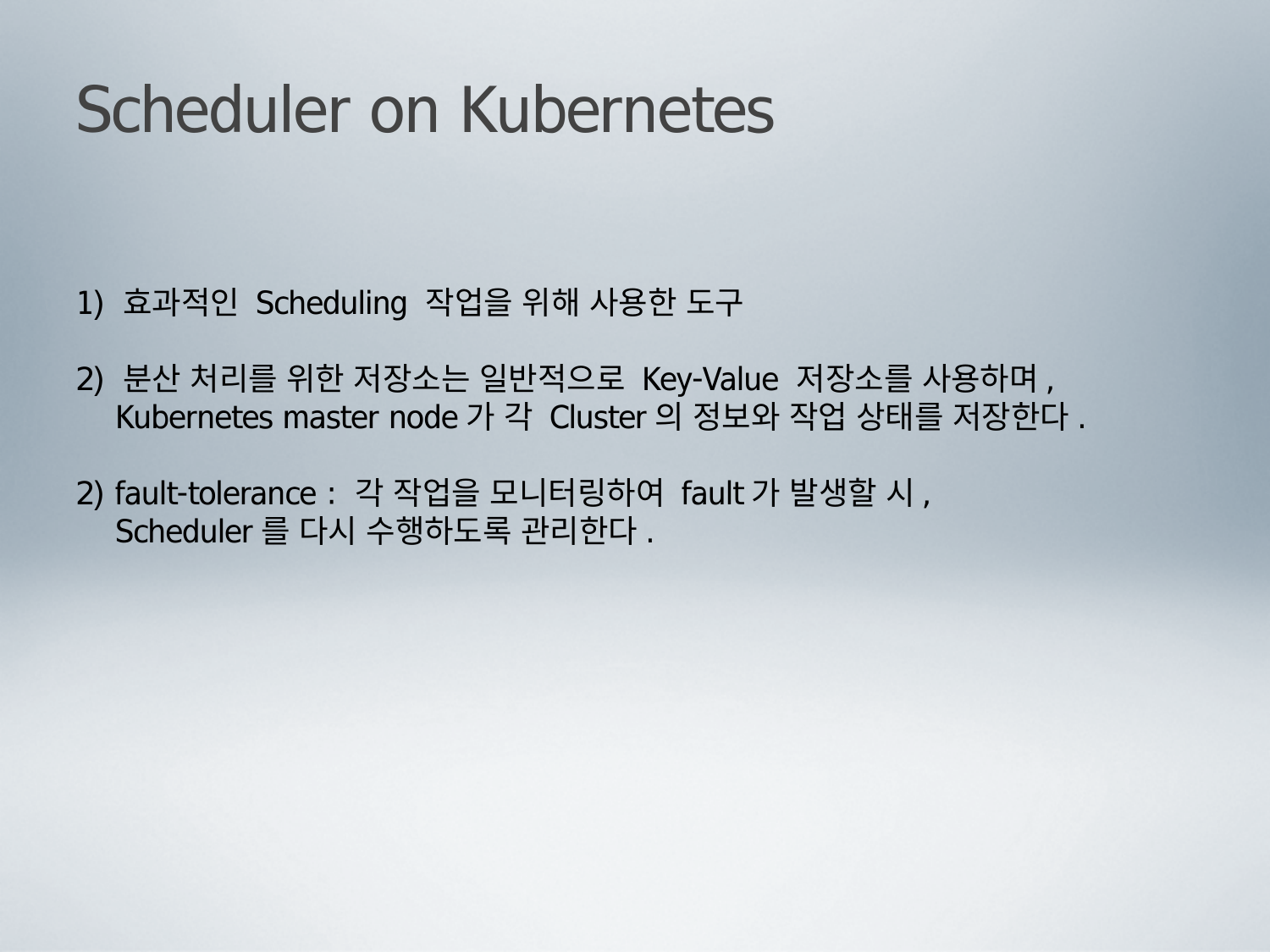

# Scheduler on Kubernetes
1) 효과적인 Scheduling 작업을 위해 사용한 도구

2) 분산 처리를 위한 저장소는 일반적으로 Key-Value 저장소를 사용하며,
    Kubernetes master node가 각 Cluster의 정보와 작업 상태를 저장한다.

2) fault-tolerance : 각 작업을 모니터링하여 fault가 발생할 시,
    Scheduler를 다시 수행하도록 관리한다.